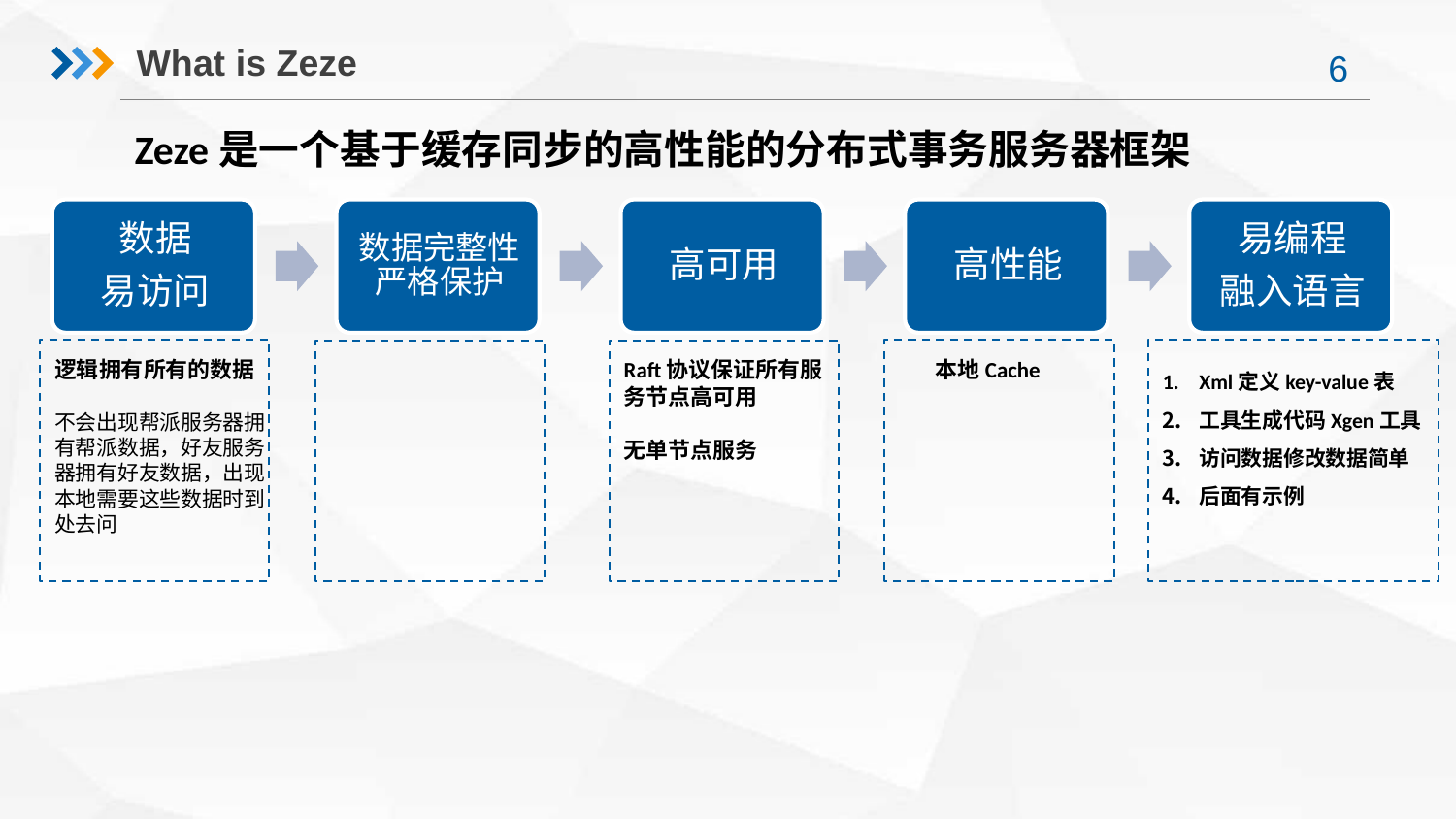

What is Zeze
Zeze是一个基于缓存同步的高性能的分布式事务服务器框架
数据
易访问

数据完整性严格保护

高可用

高性能

易编程
融入语言

逻辑拥有所有的数据

不会出现帮派服务器拥有帮派数据，好友服务器拥有好友数据，出现本地需要这些数据时到处去问
本地Cache
Xml定义key-value表
工具生成代码Xgen工具
访问数据修改数据简单
后面有示例
Raft协议保证所有服务节点高可用

无单节点服务